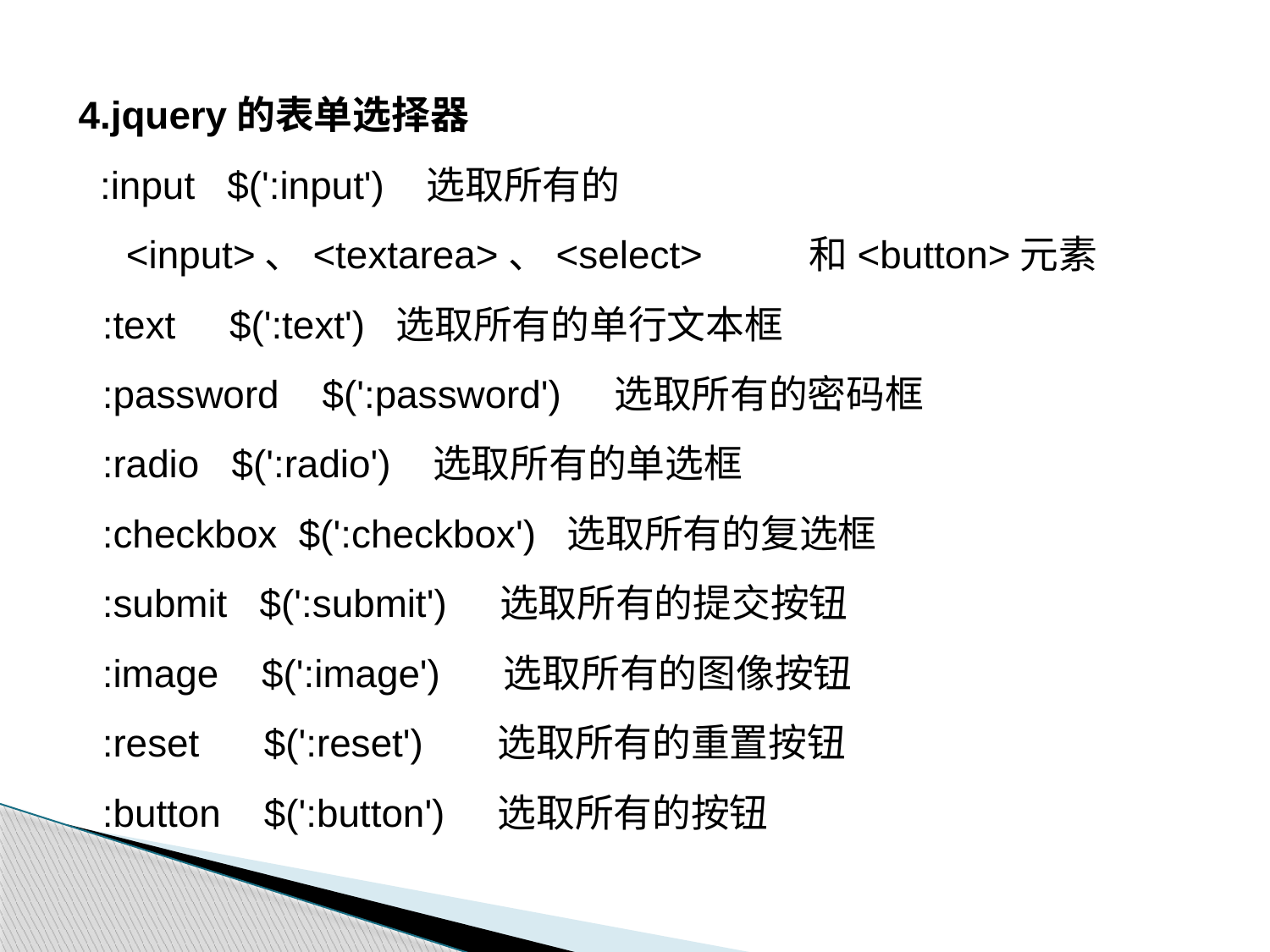

4.jquery的表单选择器
  :input   $(':input')   选取所有的<input>、<textarea>、<select>         和<button>元素
:text     $(':text')  选取所有的单行文本框
:password    $(':password')    选取所有的密码框
:radio   $(':radio')   选取所有的单选框
:checkbox  $(':checkbox')  选取所有的复选框
:submit   $(':submit')    选取所有的提交按钮
:image    $(':image')     选取所有的图像按钮
:reset      $(':reset')      选取所有的重置按钮
:button    $(':button')    选取所有的按钮